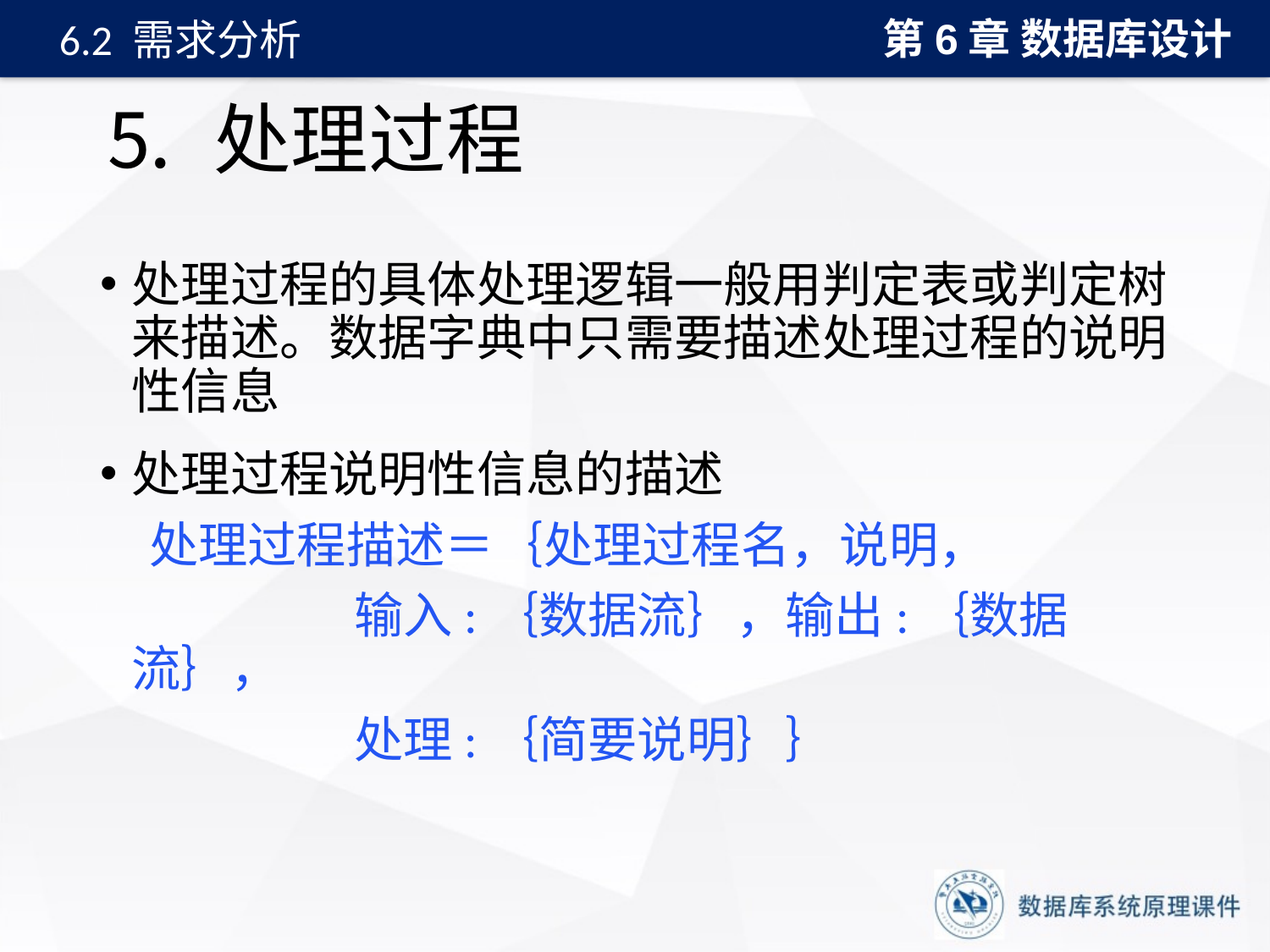

第6章 数据库设计
6.2 需求分析
# ⒌ 处理过程
处理过程的具体处理逻辑一般用判定表或判定树来描述。数据字典中只需要描述处理过程的说明性信息
处理过程说明性信息的描述
　处理过程描述＝｛处理过程名，说明，
                      输入:｛数据流｝，输出:｛数据流｝，
                      处理:｛简要说明｝｝